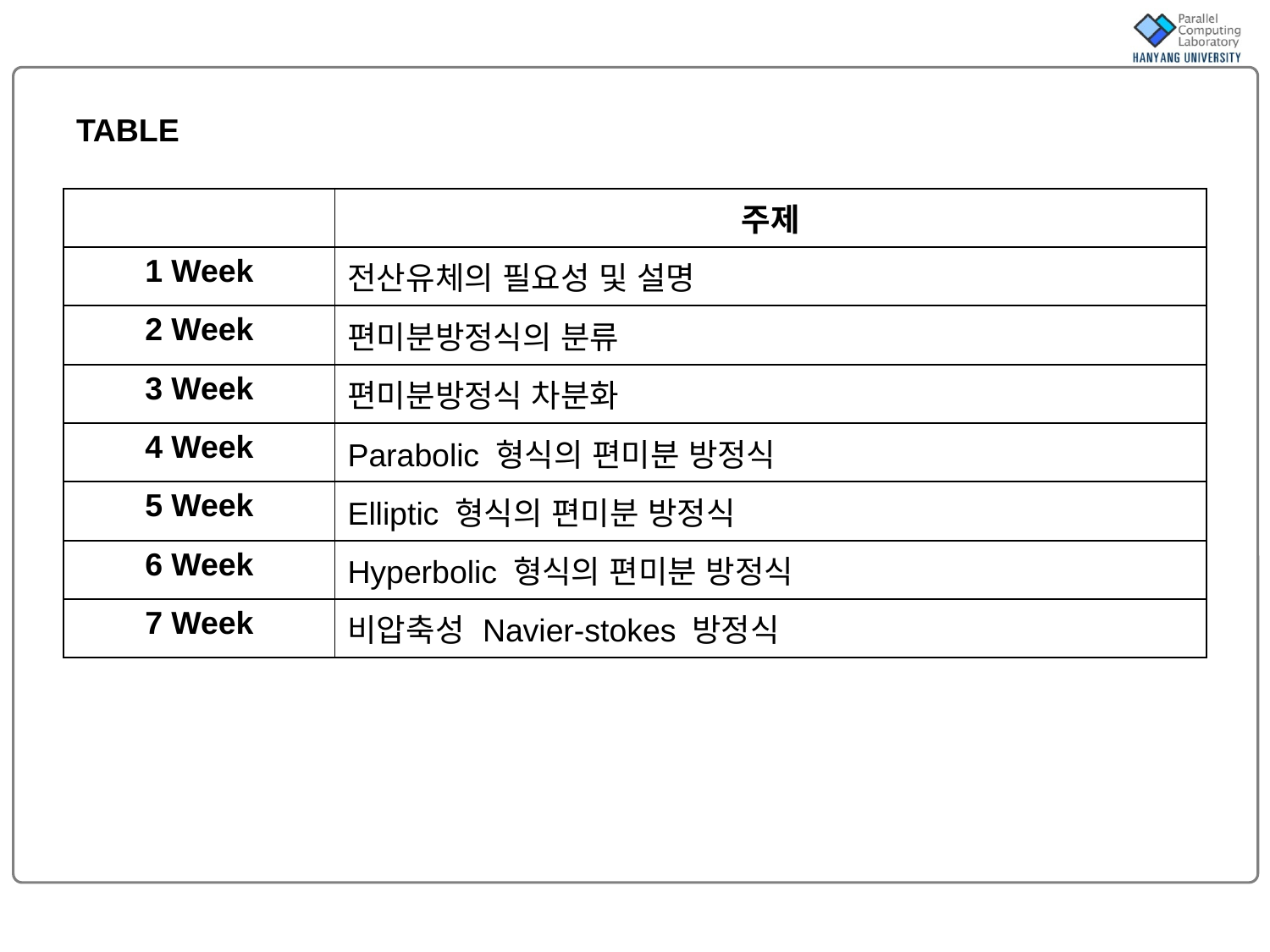

# TABLE
|  | 주제 |
| --- | --- |
| 1 Week | 전산유체의 필요성 및 설명 |
| 2 Week | 편미분방정식의 분류 |
| 3 Week | 편미분방정식 차분화 |
| 4 Week | Parabolic 형식의 편미분 방정식 |
| 5 Week | Elliptic 형식의 편미분 방정식 |
| 6 Week | Hyperbolic 형식의 편미분 방정식 |
| 7 Week | 비압축성 Navier-stokes 방정식 |